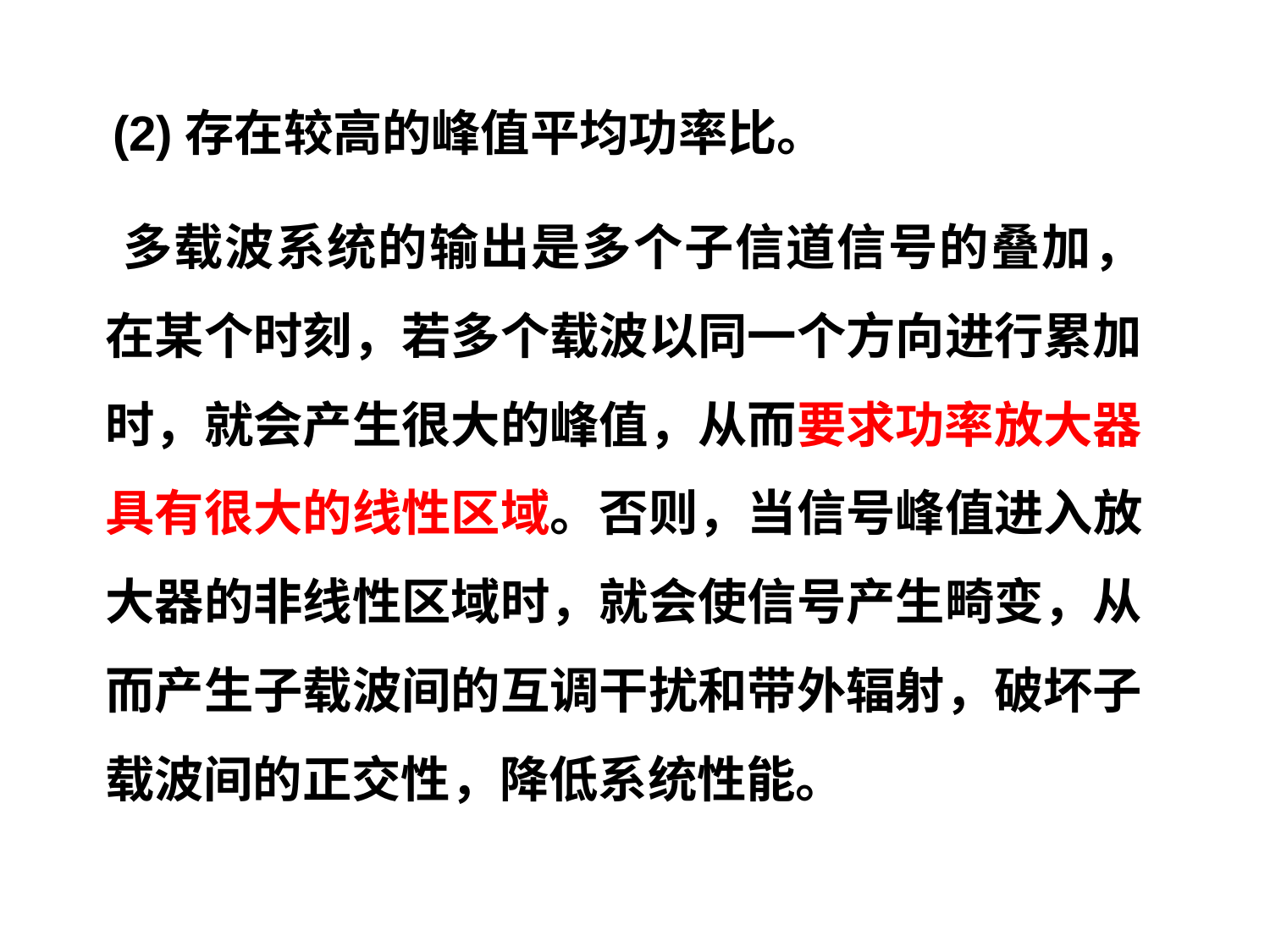

(2)存在较高的峰值平均功率比。
    多载波系统的输出是多个子信道信号的叠加，在某个时刻，若多个载波以同一个方向进行累加时，就会产生很大的峰值，从而要求功率放大器具有很大的线性区域。否则，当信号峰值进入放大器的非线性区域时，就会使信号产生畸变，从而产生子载波间的互调干扰和带外辐射，破坏子载波间的正交性，降低系统性能。